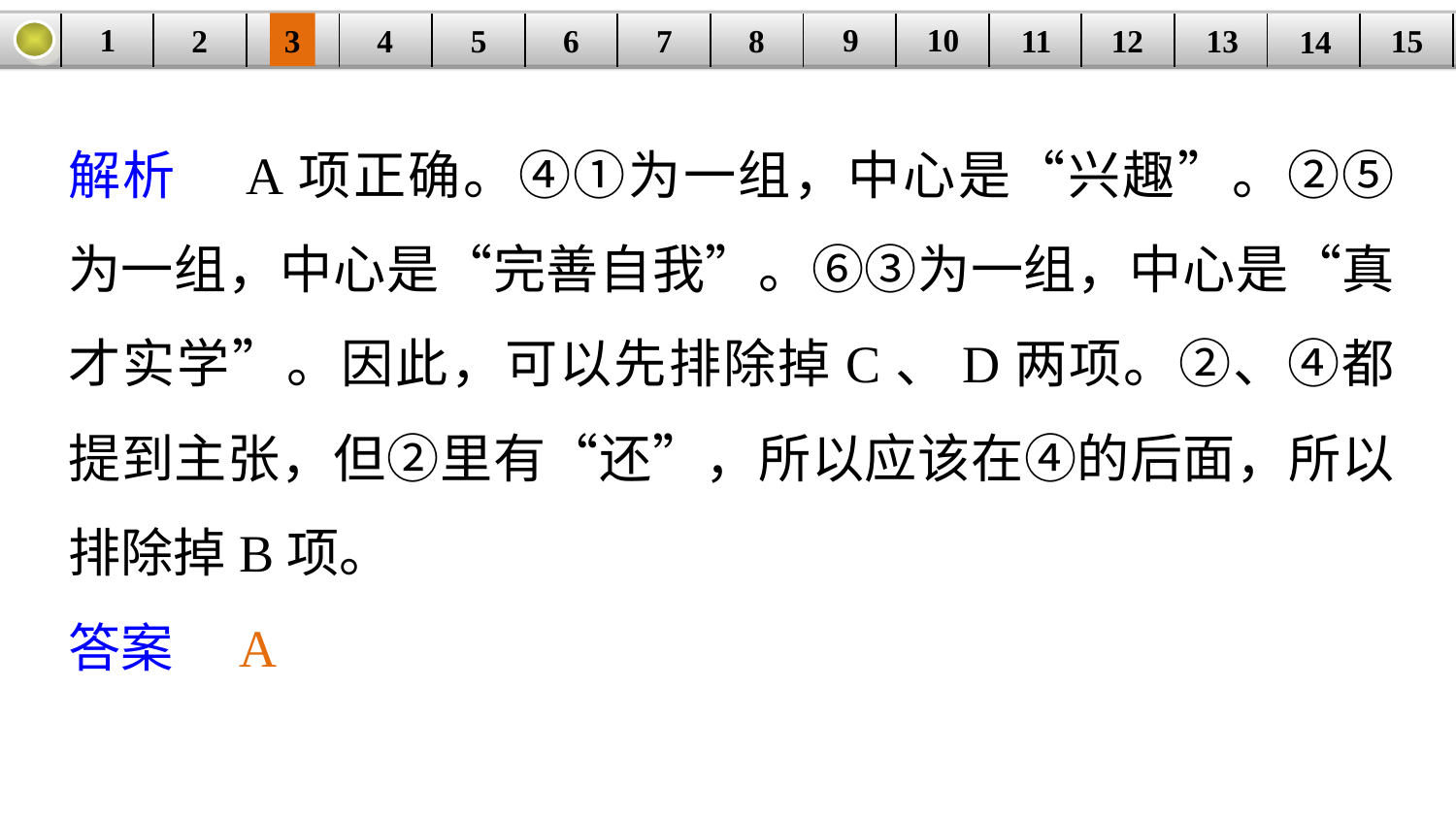

9
10
1
3
4
5
6
8
11
2
12
15
|  |  |  |  |  |  |  |  |  |  |  |  |  |  |  |
| --- | --- | --- | --- | --- | --- | --- | --- | --- | --- | --- | --- | --- | --- | --- |
7
13
14

解析　A项正确。④①为一组，中心是“兴趣”。②⑤为一组，中心是“完善自我”。⑥③为一组，中心是“真才实学”。因此，可以先排除掉C、D两项。②、④都提到主张，但②里有“还”，所以应该在④的后面，所以排除掉B项。
答案　A